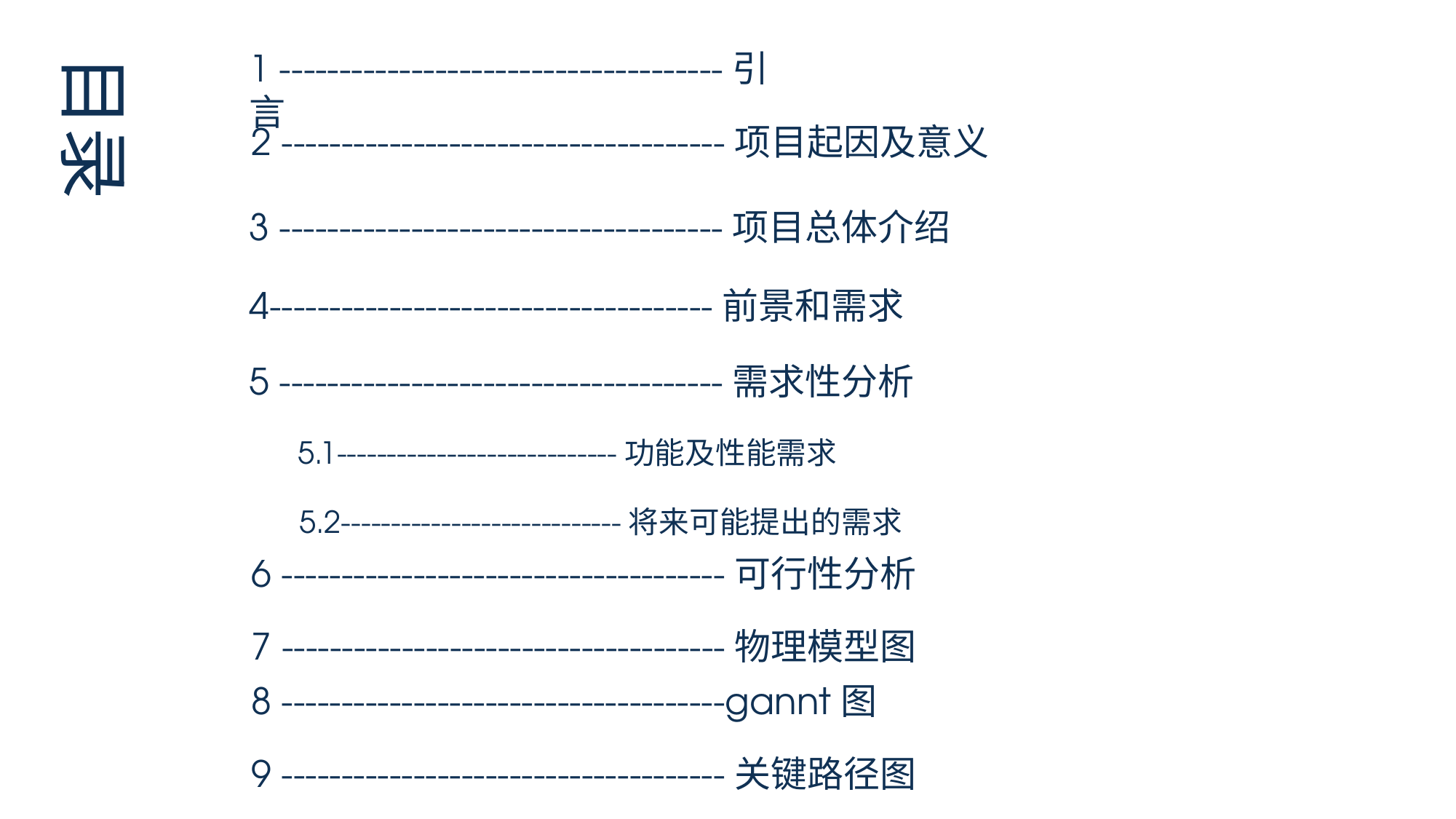

1 -------------------------------------引 言
目录
2 -------------------------------------项目起因及意义
3 -------------------------------------项目总体介绍
4-------------------------------------前景和需求
5 -------------------------------------需求性分析
5.1----------------------------功能及性能需求
5.2----------------------------将来可能提出的需求
6 -------------------------------------可行性分析
7 -------------------------------------物理模型图
8 -------------------------------------gannt图
9 -------------------------------------关键路径图